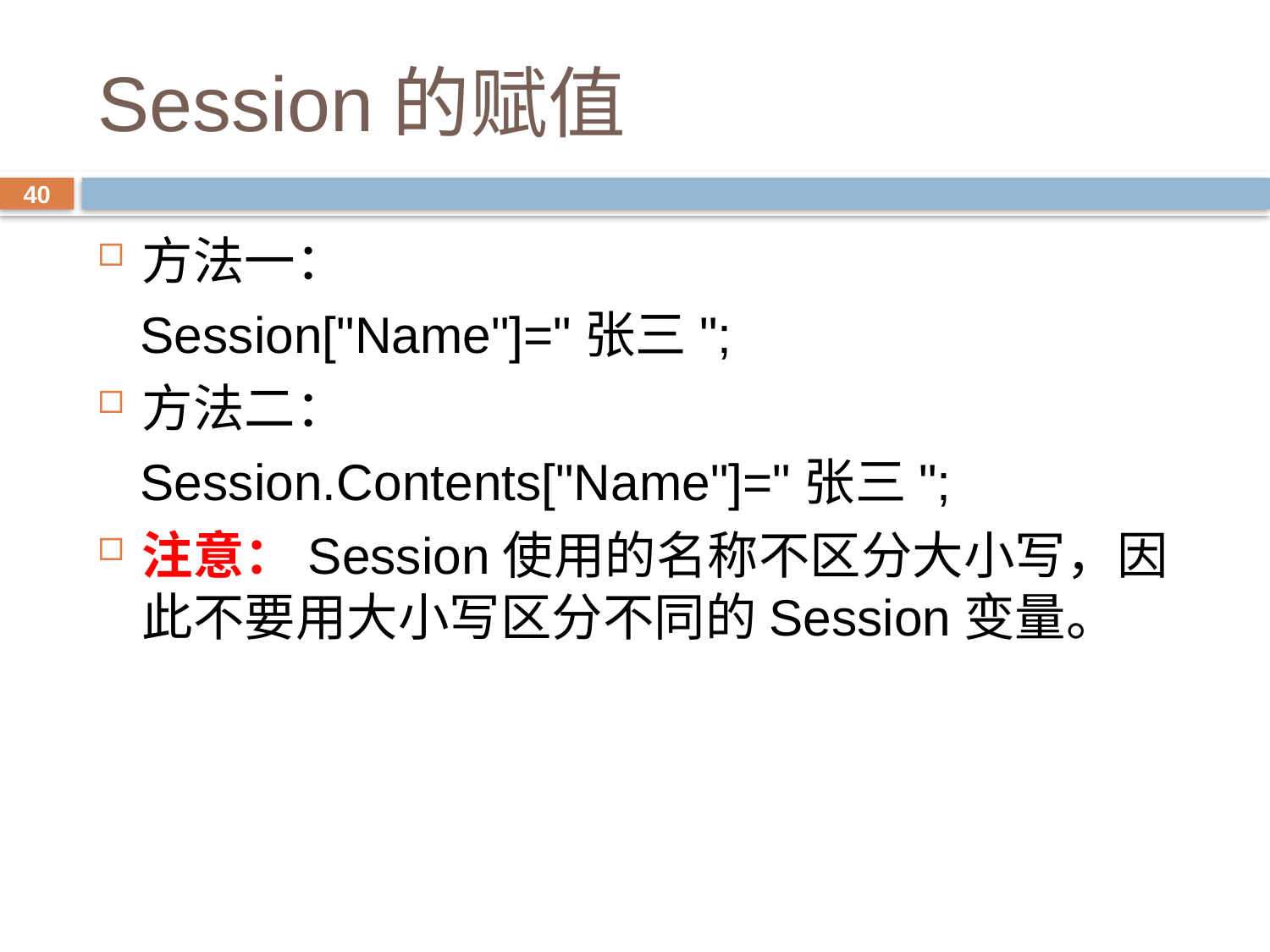

# Session的赋值
40
方法一：
   Session["Name"]="张三";
方法二：
   Session.Contents["Name"]="张三";
注意：Session使用的名称不区分大小写，因此不要用大小写区分不同的Session变量。